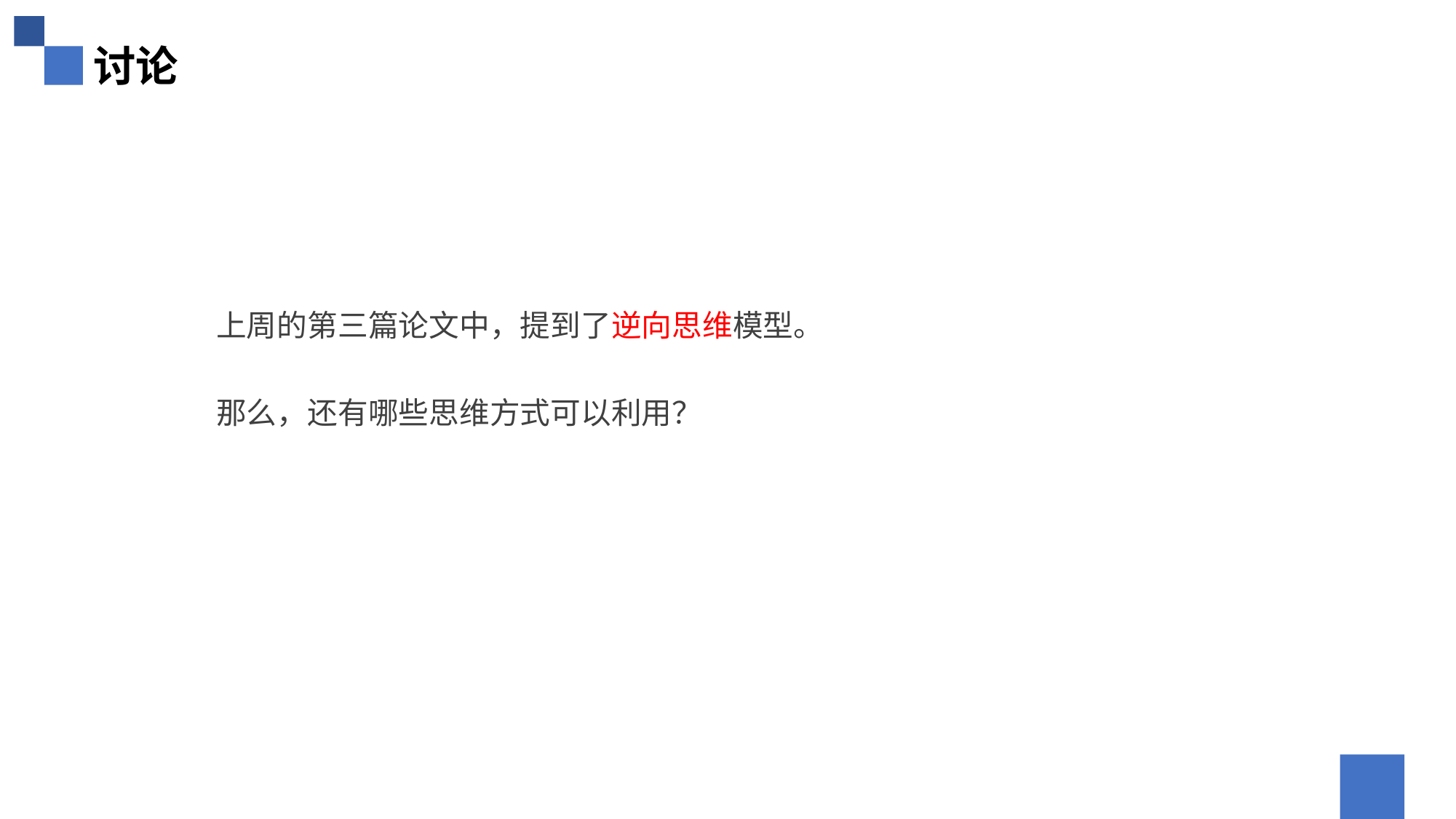

讨论
上周的第三篇论文中，提到了逆向思维模型。

那么，还有哪些思维方式可以利用？